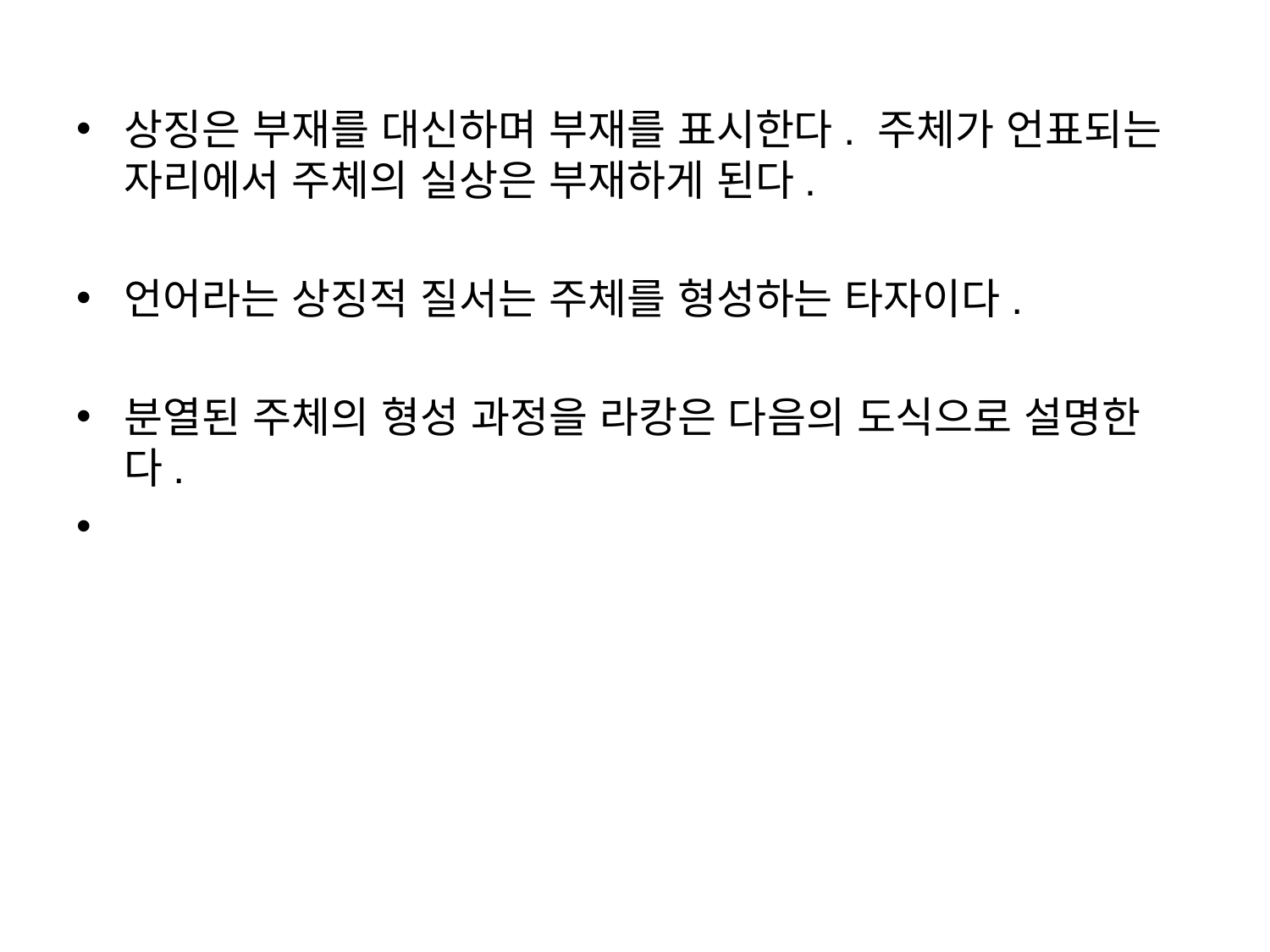

상징은 부재를 대신하며 부재를 표시한다. 주체가 언표되는 자리에서 주체의 실상은 부재하게 된다.

언어라는 상징적 질서는 주체를 형성하는 타자이다.

분열된 주체의 형성 과정을 라캉은 다음의 도식으로 설명한다.